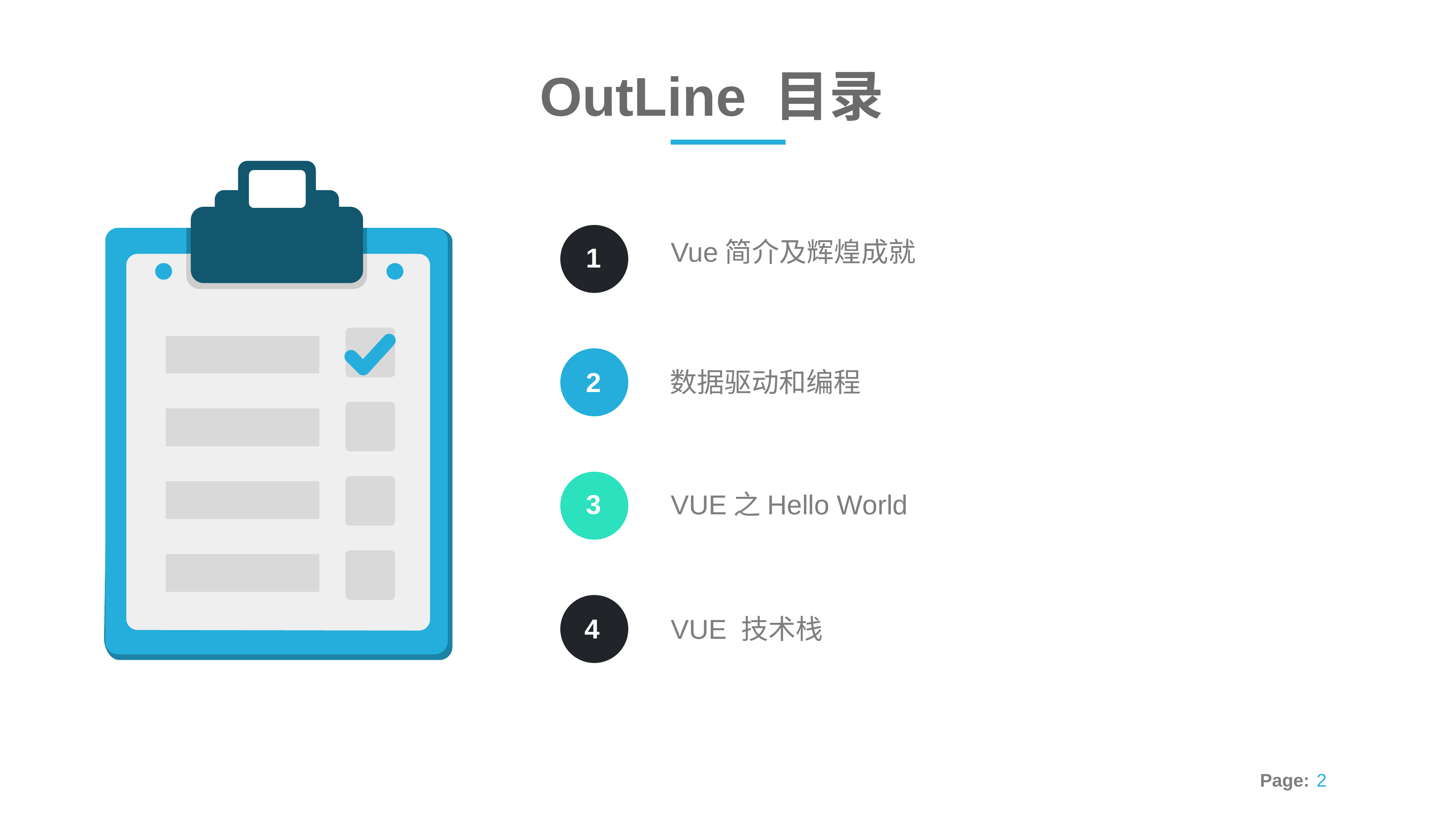

OutLine 目录

1
Vue简介及辉煌成就

2
数据驱动和编程

3
VUE之Hello World

4
VUE 技术栈